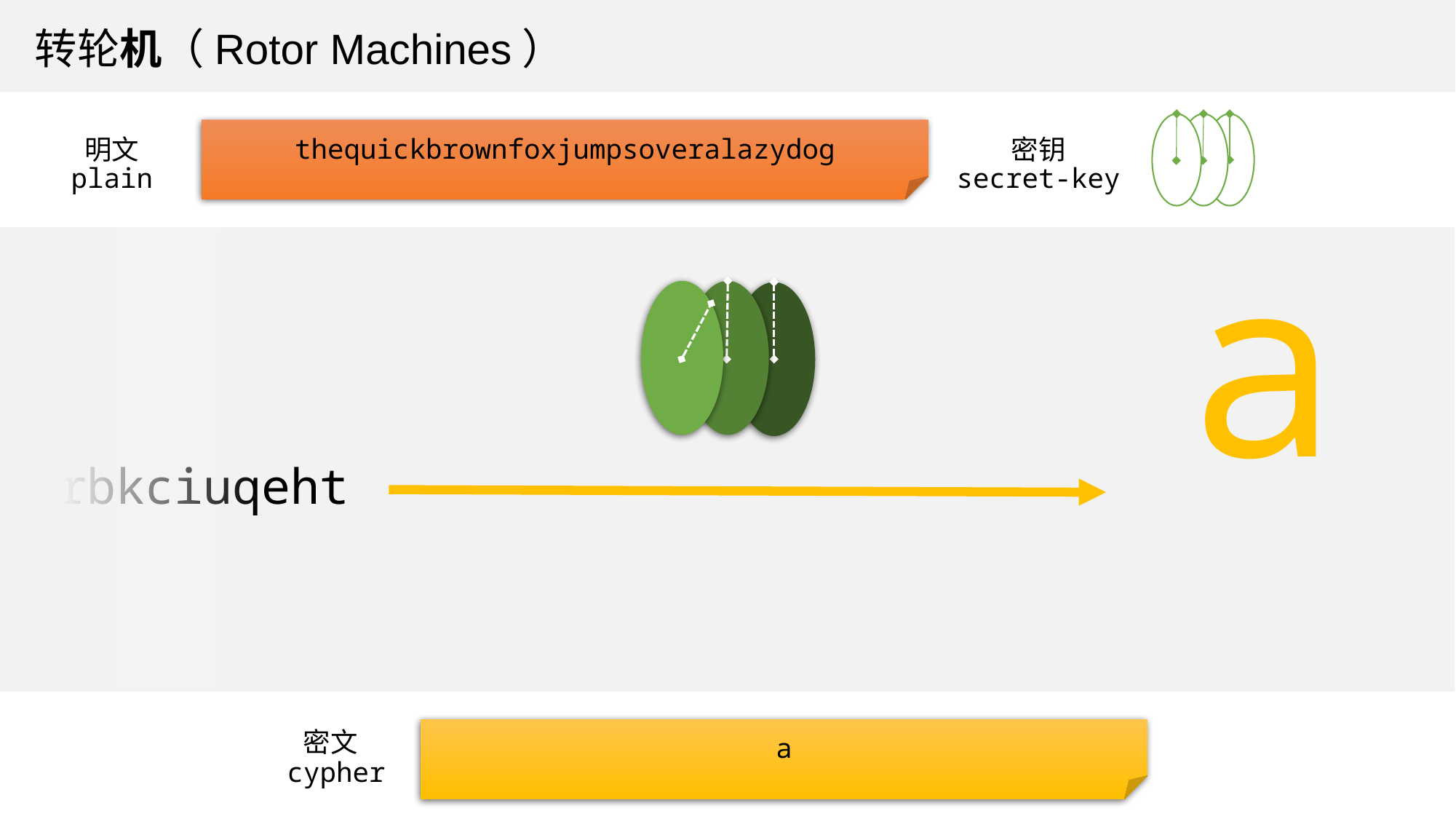

转轮机（Rotor Machines）

thequickbrownfoxjumpsoveralazydog
明文
密钥
secret-key
plain
a

godyzalarevospmujxofnworbkciuqeht
a
密文
cypher